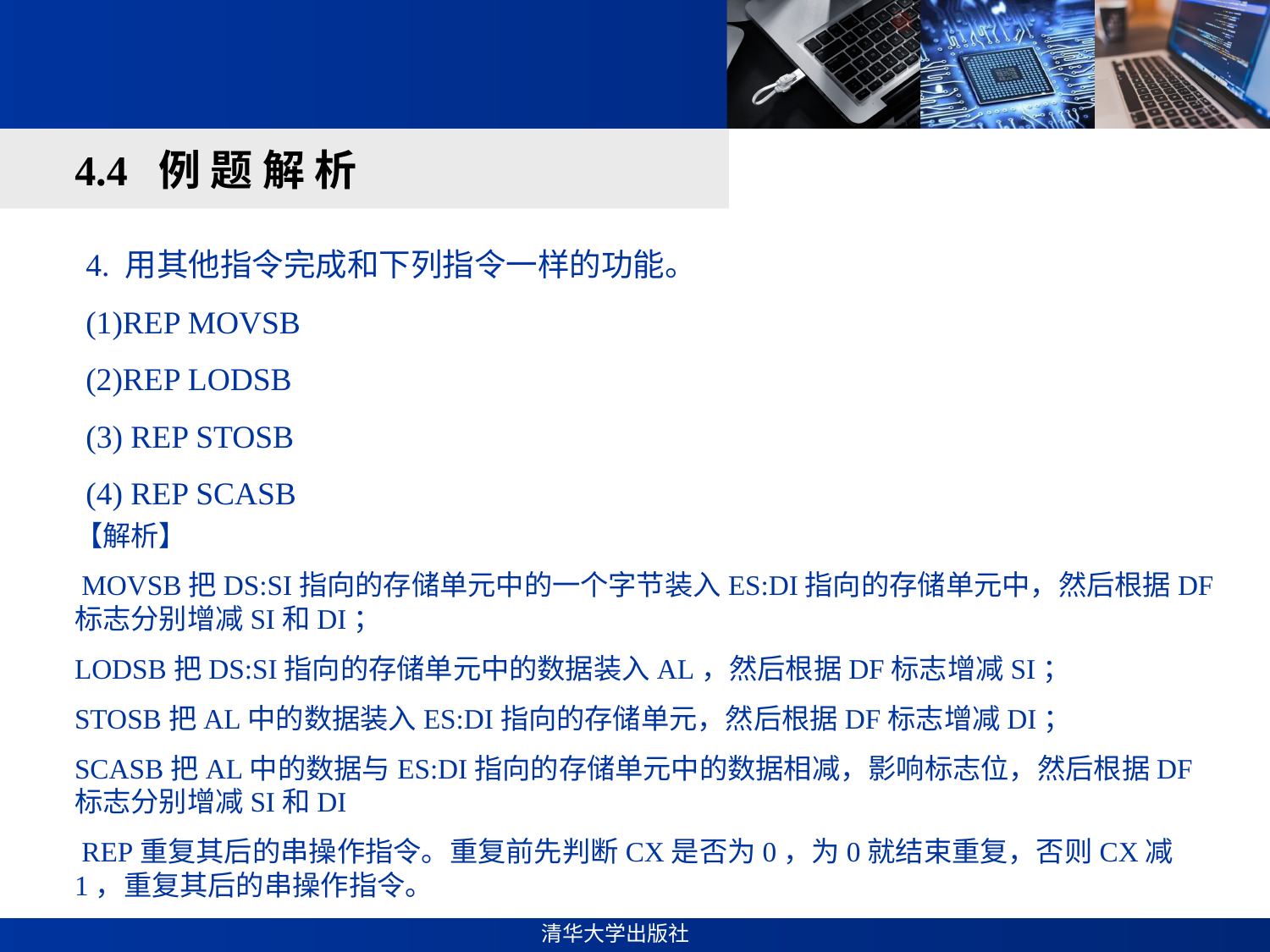

#
4.4  例 题 解 析

4. 用其他指令完成和下列指令一样的功能。
REP MOVSB
REP LODSB
(3) REP STOSB
(4) REP SCASB
【解析】
 MOVSB把DS:SI指向的存储单元中的一个字节装入ES:DI指向的存储单元中，然后根据DF标志分别增减SI和DI；
LODSB把DS:SI指向的存储单元中的数据装入AL，然后根据DF标志增减SI；
STOSB把AL中的数据装入ES:DI指向的存储单元，然后根据DF标志增减DI；
SCASB把AL中的数据与ES:DI指向的存储单元中的数据相减，影响标志位，然后根据DF标志分别增减SI和DI
 REP重复其后的串操作指令。重复前先判断CX是否为0，为0就结束重复，否则CX减1，重复其后的串操作指令。